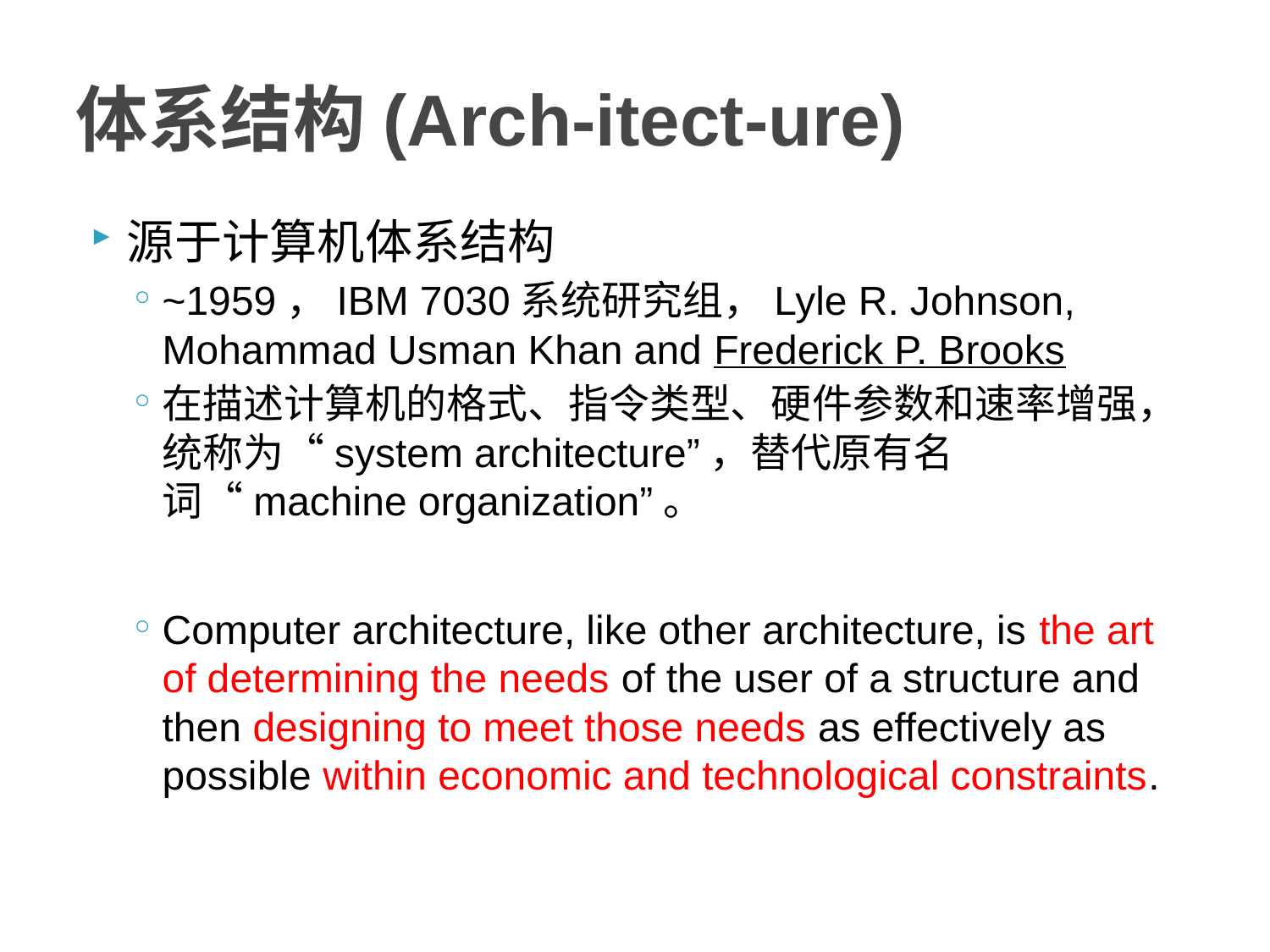

# 体系结构(Arch-itect-ure)
源于计算机体系结构
~1959，IBM 7030系统研究组，Lyle R. Johnson, Mohammad Usman Khan and Frederick P. Brooks
在描述计算机的格式、指令类型、硬件参数和速率增强，统称为“system architecture”，替代原有名词“machine organization”。

Computer architecture, like other architecture, is the art of determining the needs of the user of a structure and then designing to meet those needs as effectively as possible within economic and technological constraints.